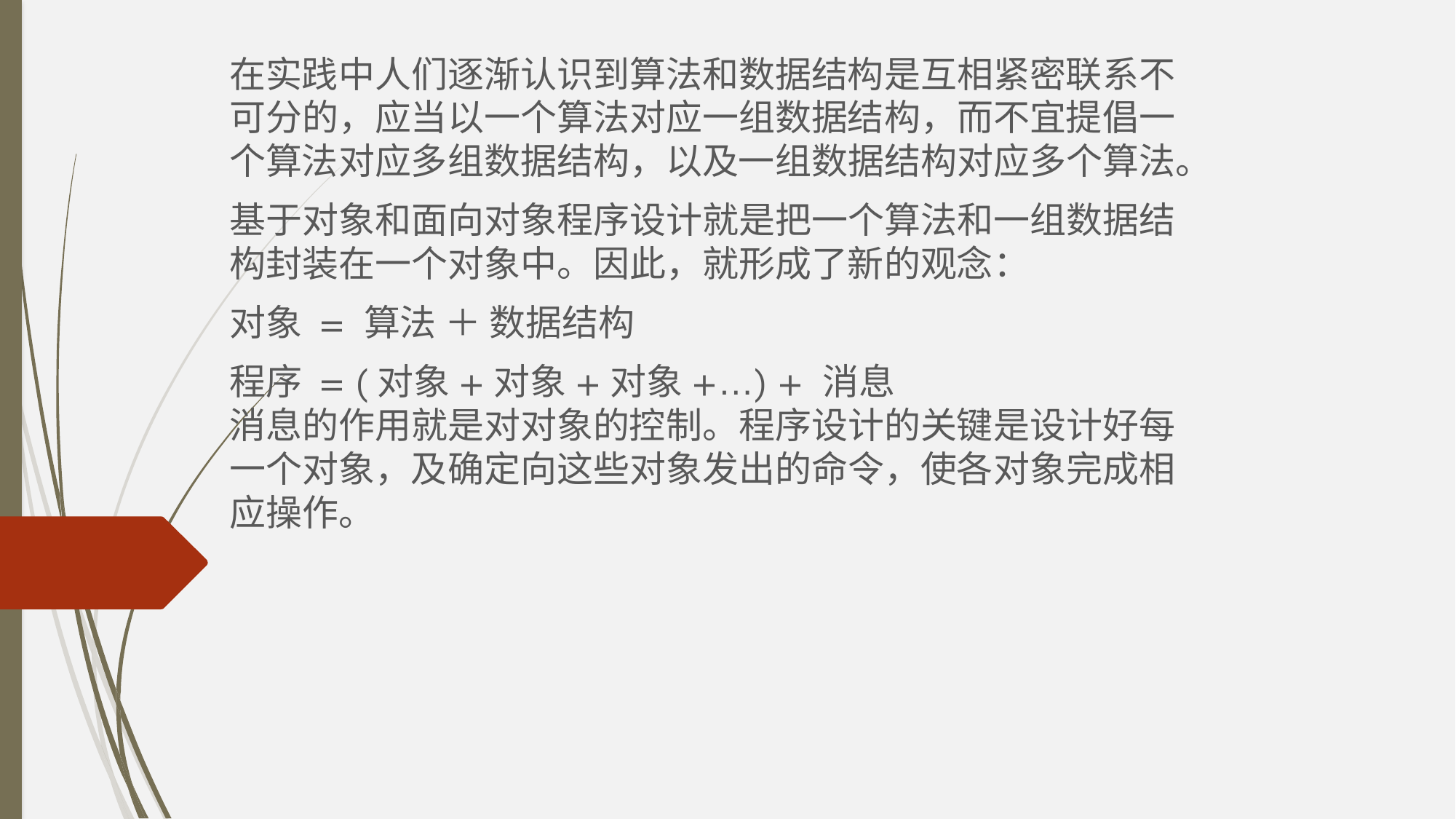

在实践中人们逐渐认识到算法和数据结构是互相紧密联系不可分的，应当以一个算法对应一组数据结构，而不宜提倡一个算法对应多组数据结构，以及一组数据结构对应多个算法。
基于对象和面向对象程序设计就是把一个算法和一组数据结构封装在一个对象中。因此，就形成了新的观念：
对象 = 算法 ＋ 数据结构
程序 = (对象+对象+对象+…) + 消息
消息的作用就是对对象的控制。程序设计的关键是设计好每一个对象，及确定向这些对象发出的命令，使各对象完成相应操作。